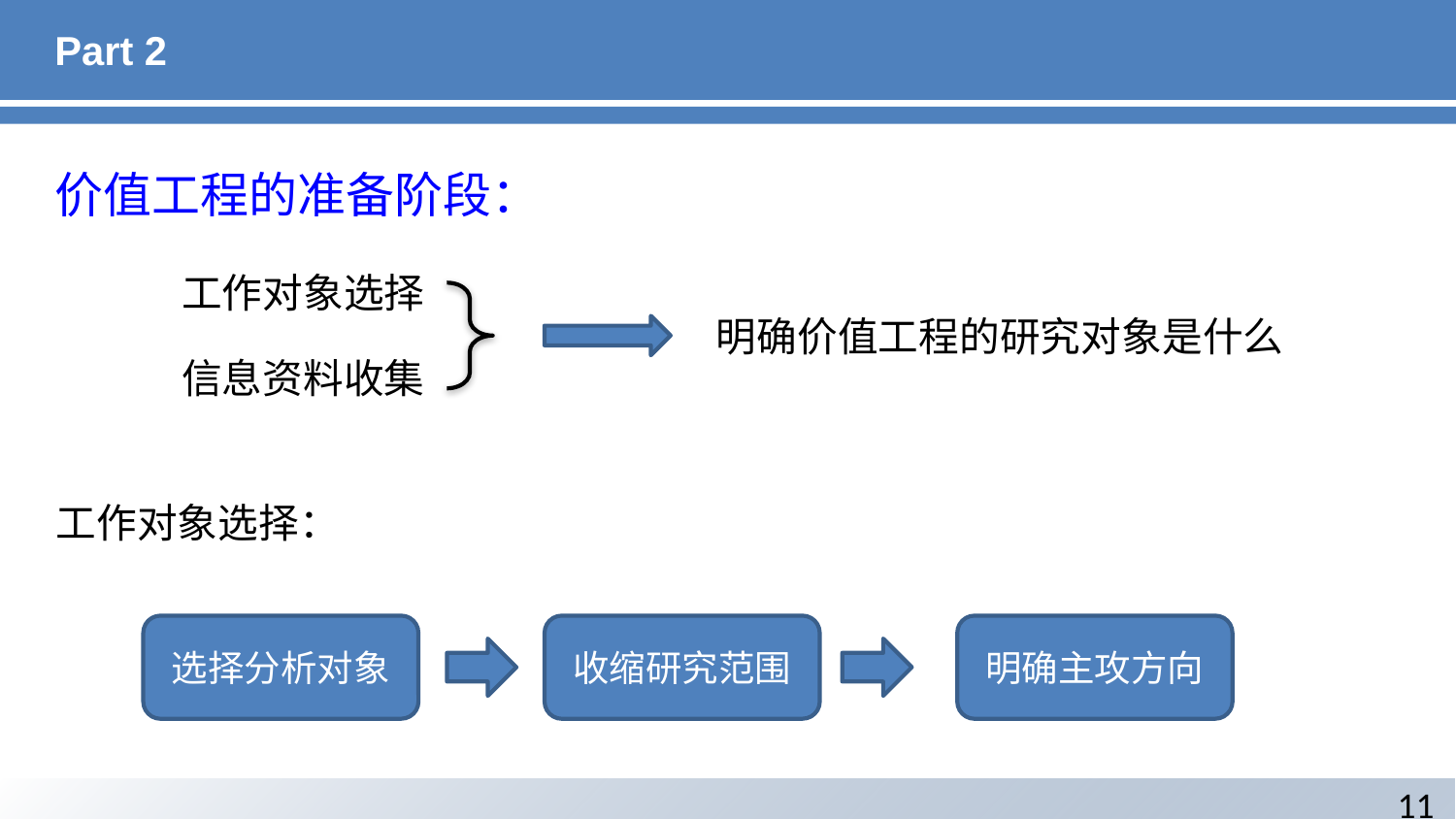

# Part 2

价值工程的准备阶段：
工作对象选择

明确价值工程的研究对象是什么

信息资料收集

工作对象选择：
选择分析对象
收缩研究范围
明确主攻方向

11